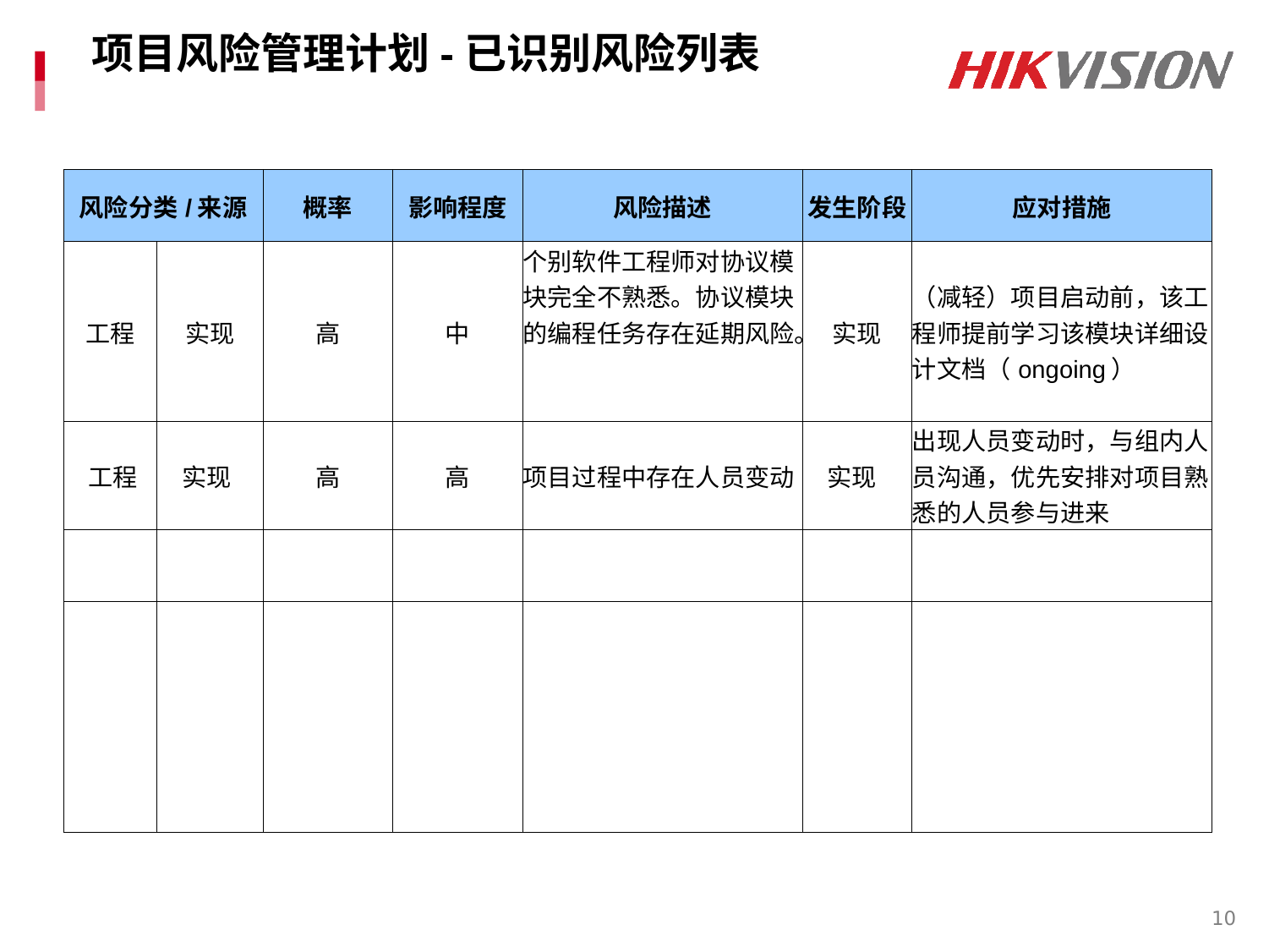

# 项目风险管理计划-已识别风险列表
| 风险分类/来源 |  | 概率 | 影响程度 | 风险描述 | 发生阶段 | 应对措施 |
| --- | --- | --- | --- | --- | --- | --- |
| 工程 | 实现 | 高 | 中 | 个别软件工程师对协议模块完全不熟悉。协议模块的编程任务存在延期风险。 | 实现 | （减轻）项目启动前，该工程师提前学习该模块详细设计文档（ongoing） |
| 工程 | 实现 | 高 | 高 | 项目过程中存在人员变动 | 实现 | 出现人员变动时，与组内人员沟通，优先安排对项目熟悉的人员参与进来 |
|  |  |  |  |  |  |  |
|  |  |  |  |  |  |  |